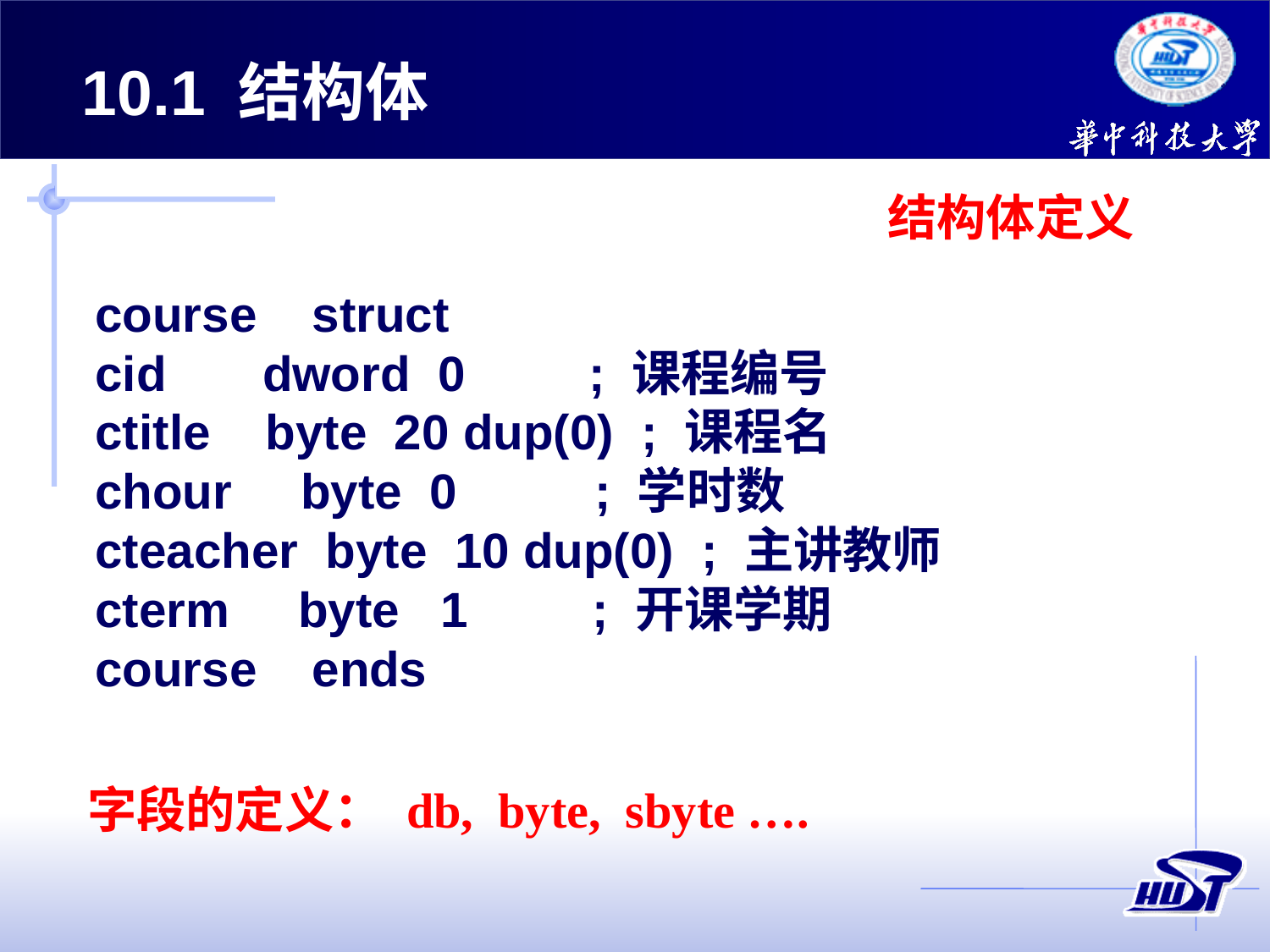

10.1 结构体
结构体定义
course    struct
cid       dword  0         ; 课程编号
ctitle    byte  20 dup(0)  ; 课程名
chour     byte  0          ; 学时数
cteacher  byte  10 dup(0)  ; 主讲教师
cterm     byte   1         ; 开课学期
course    ends
字段的定义： db,  byte,  sbyte ….